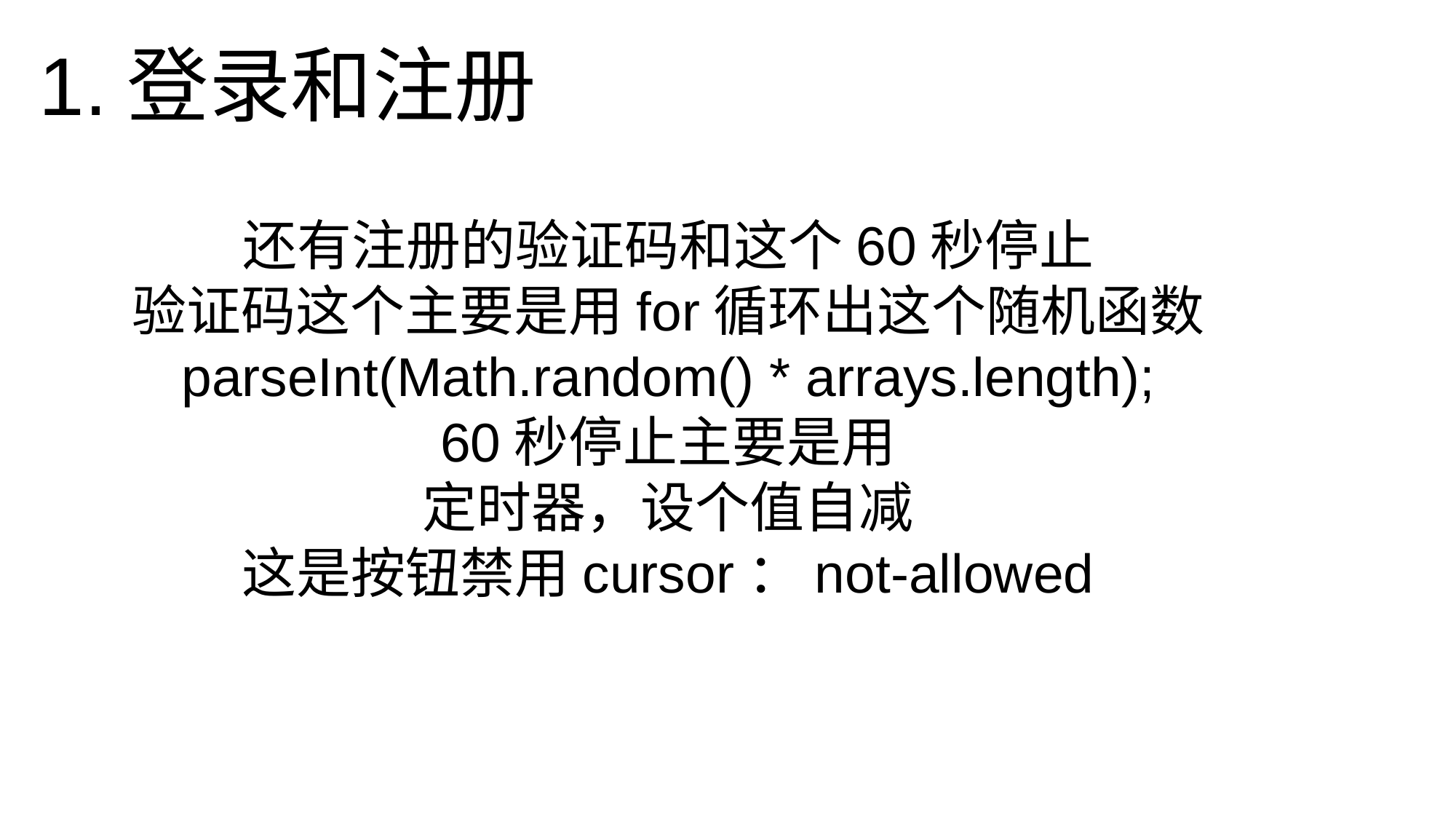

1.登录和注册
还有注册的验证码和这个60秒停止
验证码这个主要是用for循环出这个随机函数
parseInt(Math.random() * arrays.length);
60秒停止主要是用
定时器，设个值自减
这是按钮禁用cursor：not-allowed